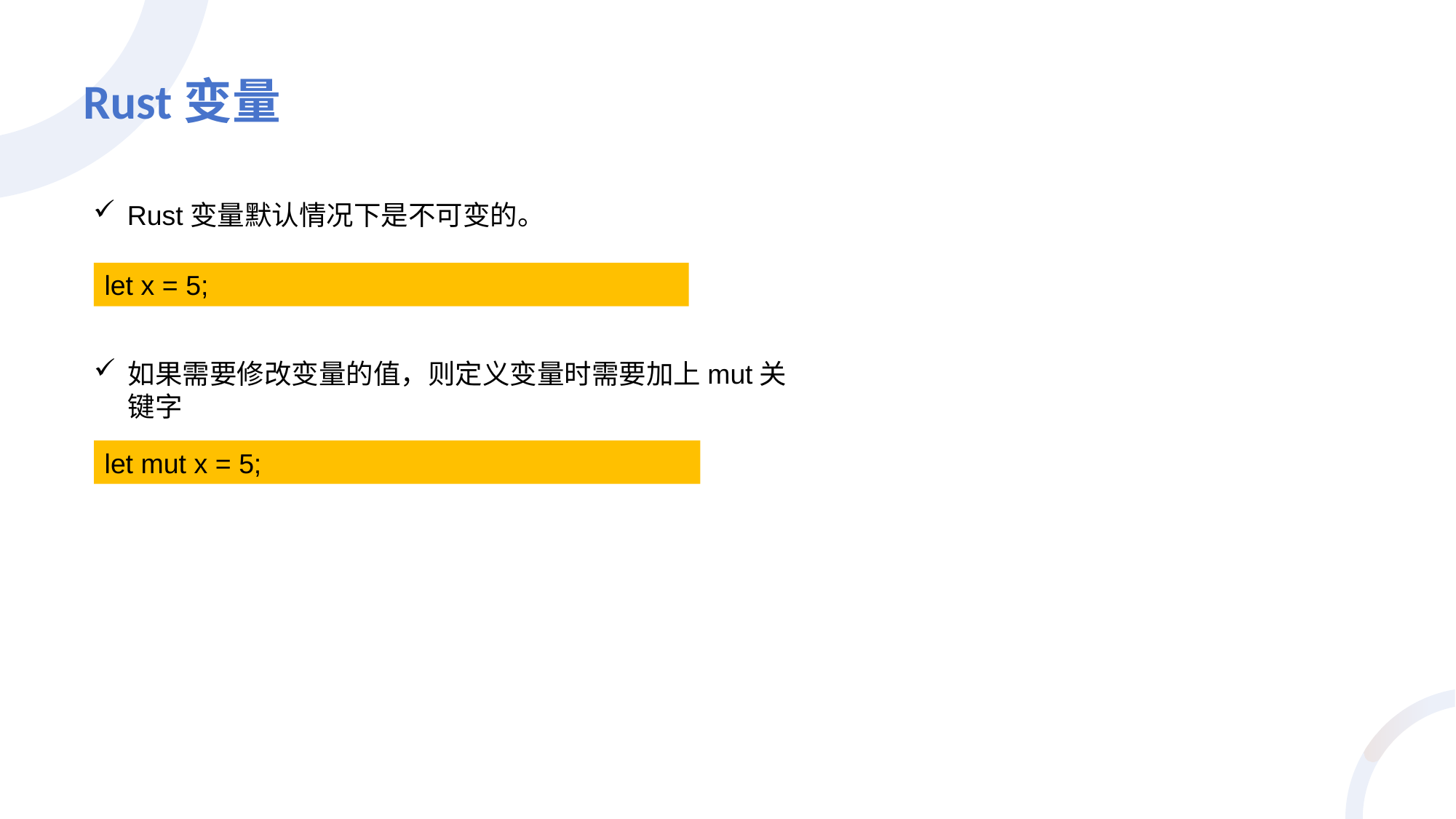

# Rust变量
Rust变量默认情况下是不可变的。
let x = 5;
如果需要修改变量的值，则定义变量时需要加上mut关键字
let mut x = 5;